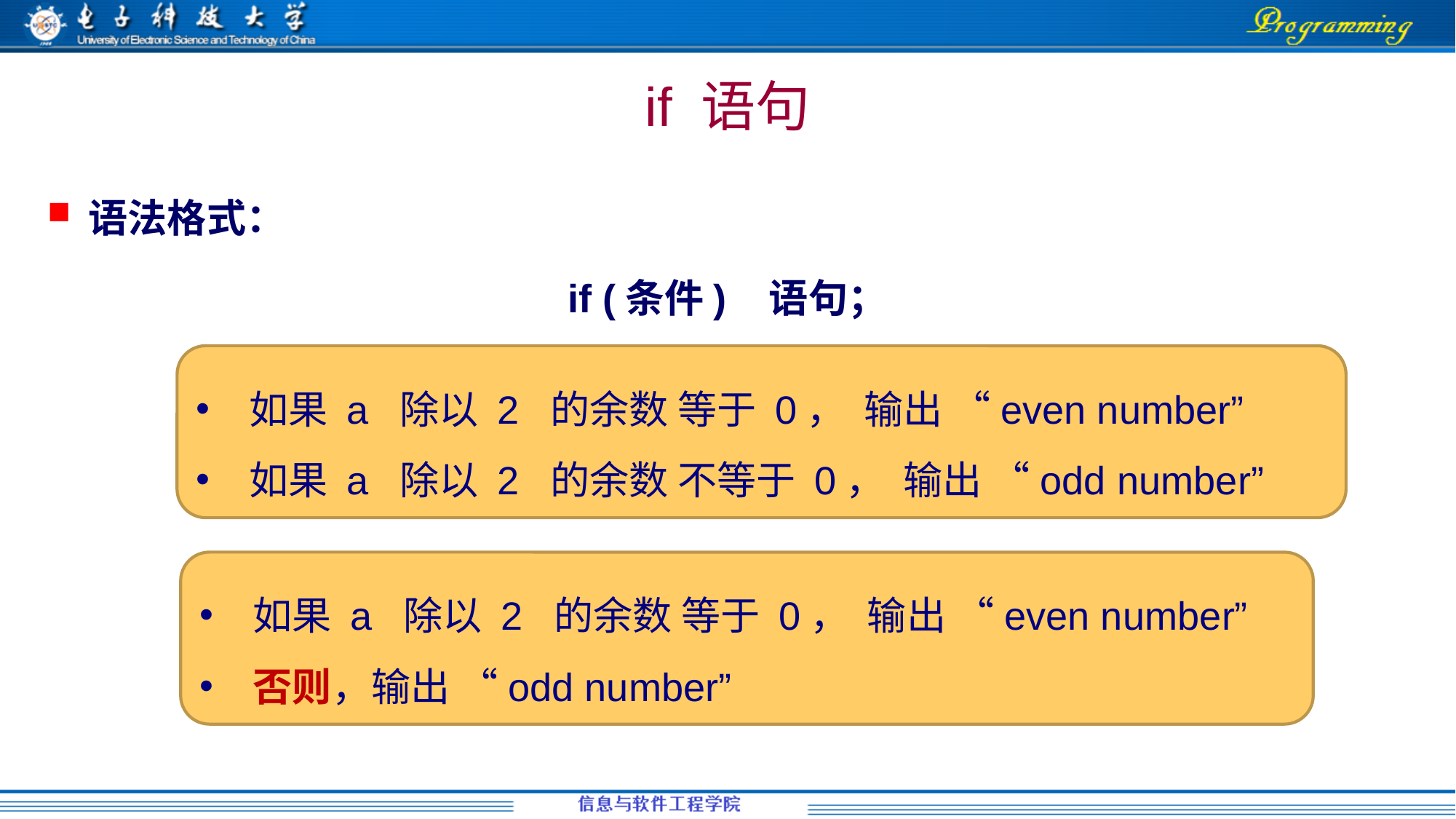

# if 语句
语法格式：
if (条件)   语句；

  如果 a  除以 2  的余数 等于 0，  输出 “even number”
  如果 a  除以 2  的余数 不等于 0，  输出 “odd number”
  如果 a  除以 2  的余数 等于 0，  输出 “even number”
  否则，输出 “odd number”